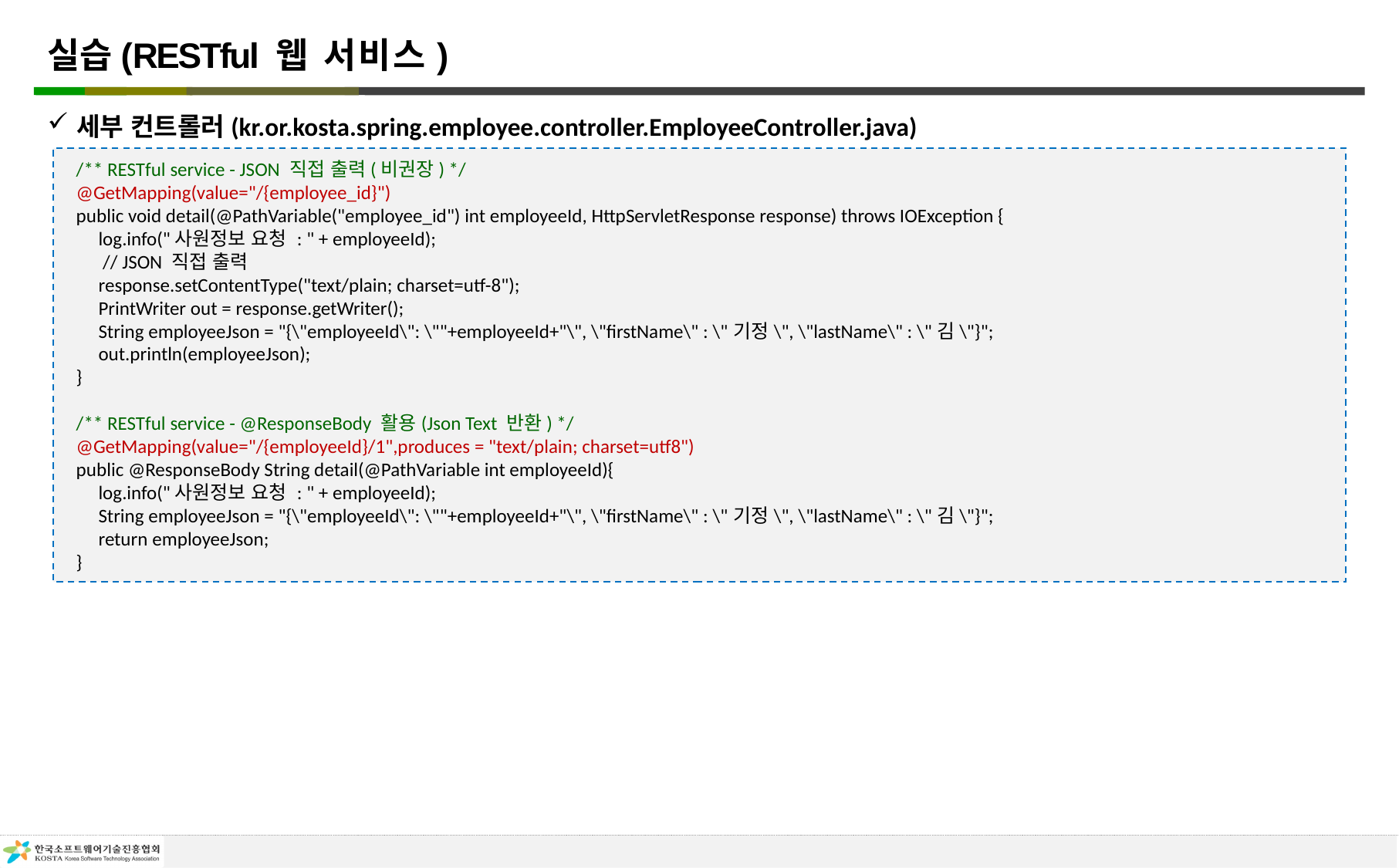

# 실습(RESTful 웹 서비스)
세부 컨트롤러(kr.or.kosta.spring.employee.controller.EmployeeController.java)

/** RESTful service - JSON 직접 출력(비권장) */
@GetMapping(value="/{employee_id}")
public void detail(@PathVariable("employee_id") int employeeId, HttpServletResponse response) throws IOException {
     log.info("사원정보 요청 : " + employeeId);
      // JSON 직접 출력
     response.setContentType("text/plain; charset=utf-8");
     PrintWriter out = response.getWriter();
     String employeeJson = "{\"employeeId\": \""+employeeId+"\", \"firstName\" : \"기정\", \"lastName\" : \"김\"}";
     out.println(employeeJson);
}

/** RESTful service - @ResponseBody 활용(Json Text 반환) */
@GetMapping(value="/{employeeId}/1",produces = "text/plain; charset=utf8")
public @ResponseBody String detail(@PathVariable int employeeId){
     log.info("사원정보 요청 : " + employeeId);
     String employeeJson = "{\"employeeId\": \""+employeeId+"\", \"firstName\" : \"기정\", \"lastName\" : \"김\"}";
     return employeeJson;
}